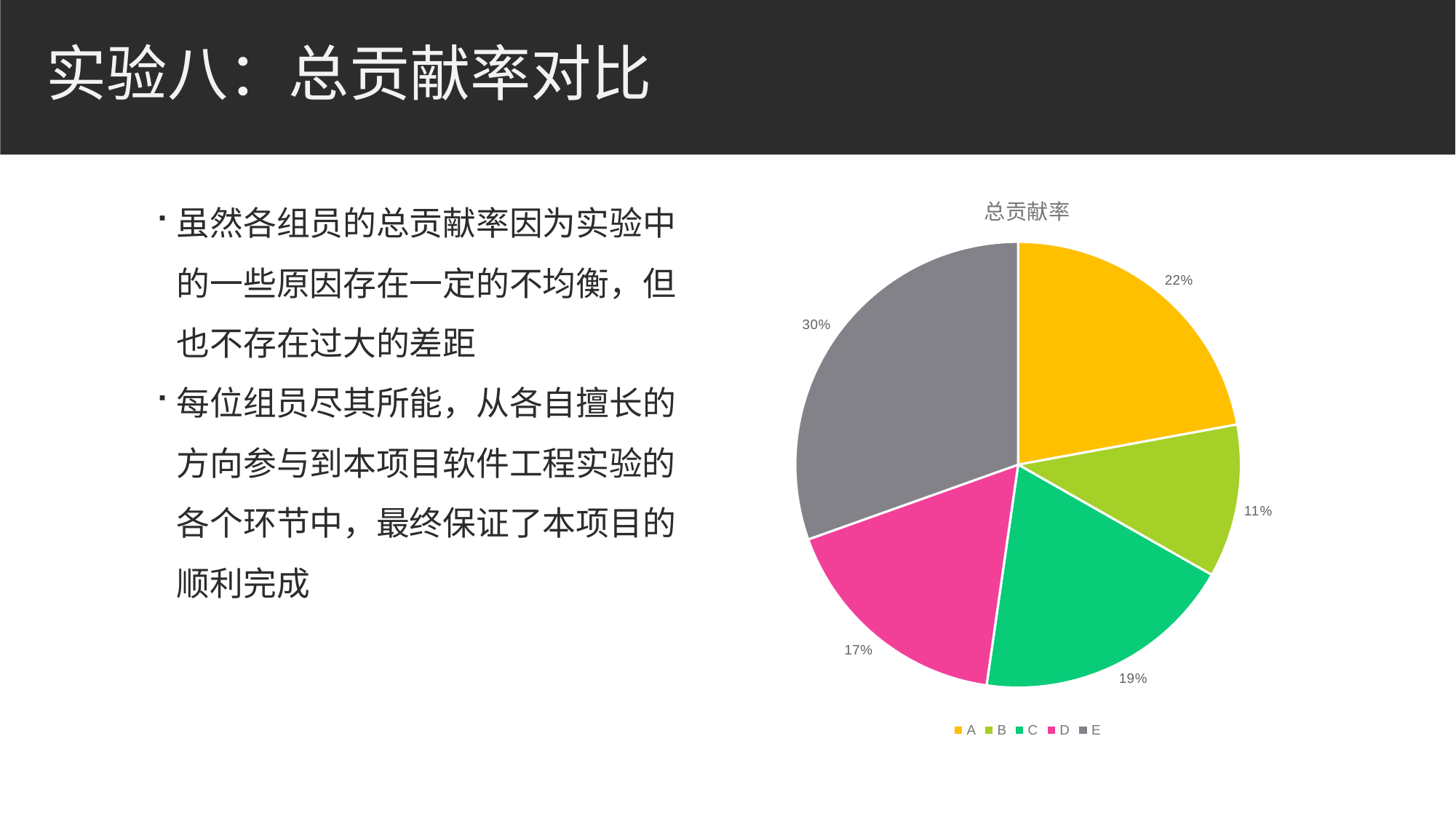

# 实验八：总贡献率对比

### Chart:

| Category | 总贡献率 |
|---|---|
| A | 0.2211163184955411 |
| B | 0.1111926132827935 |
| C | 0.19034097227644528 |
| D | 0.17291604556628976 |
| E | 0.30443405037893034 |
虽然各组员的总贡献率因为实验中的一些原因存在一定的不均衡，但也不存在过大的差距
每位组员尽其所能，从各自擅长的方向参与到本项目软件工程实验的各个环节中，最终保证了本项目的顺利完成